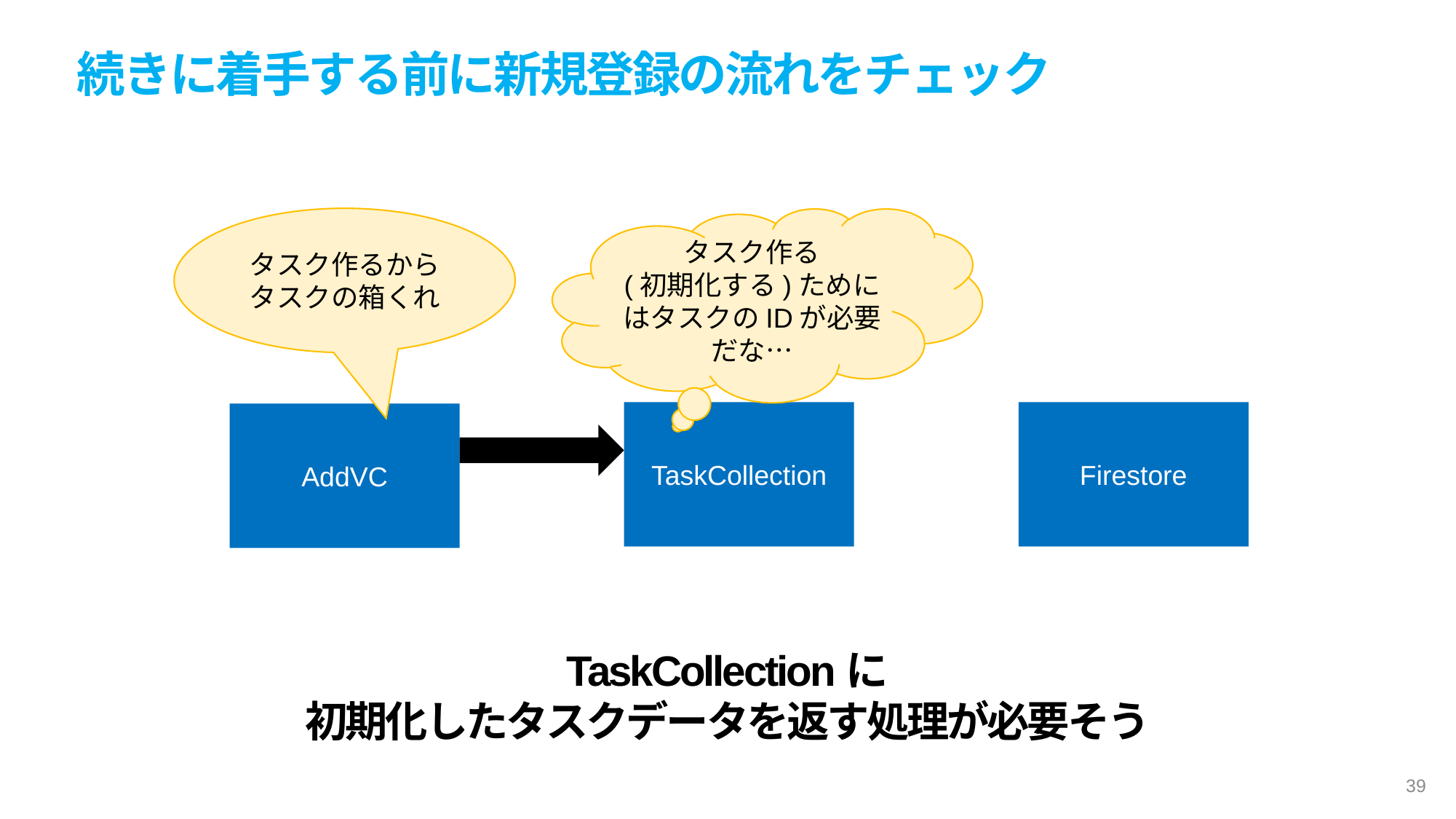

続きに着手する前に新規登録の流れをチェック
タスク作るから
タスクの箱くれ
タスク作る
(初期化する)ためにはタスクのIDが必要だな…
TaskCollection
Firestore
AddVC

TaskCollectionに
初期化したタスクデータを返す処理が必要そう
39